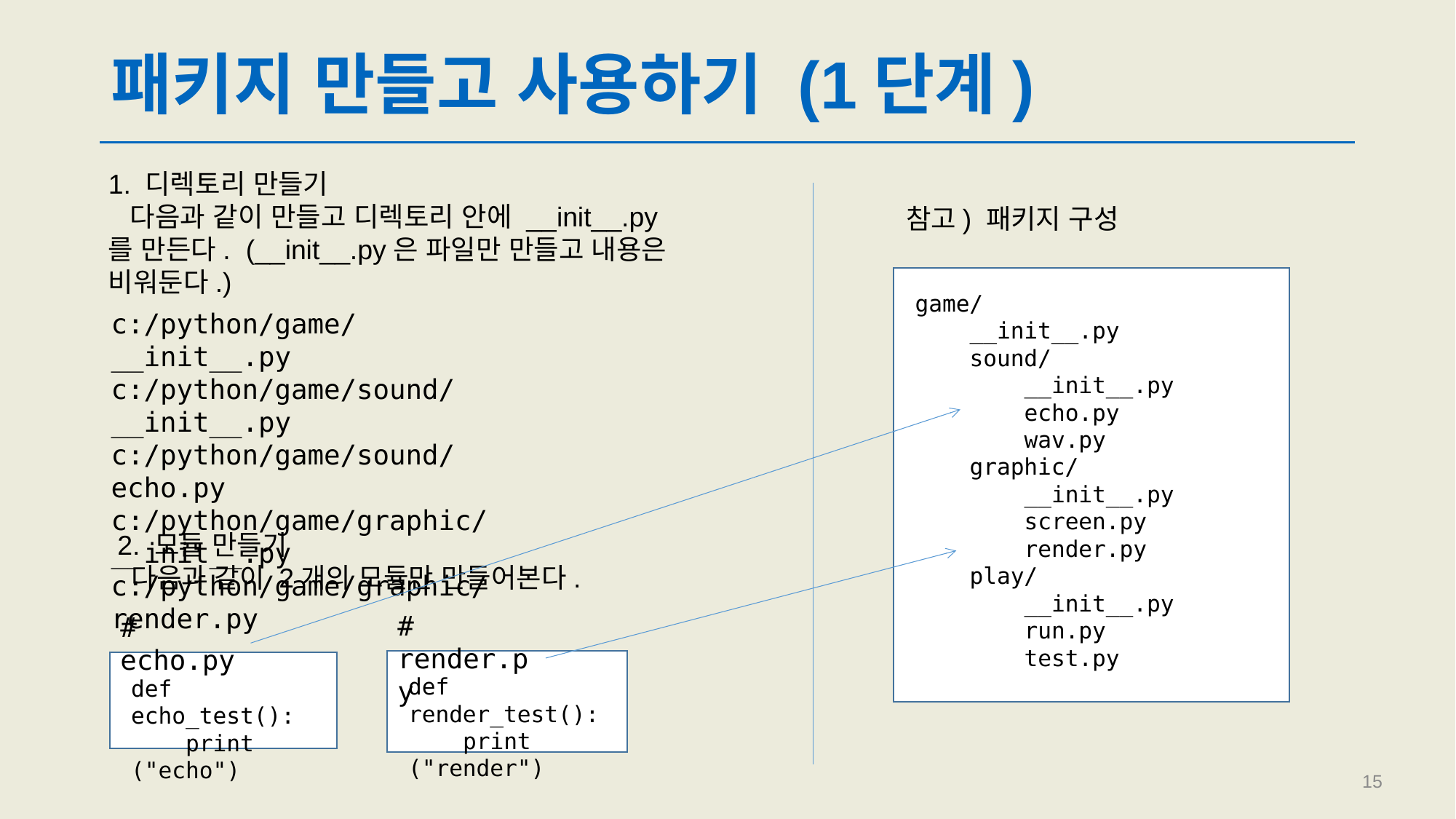

# 패키지 만들고 사용하기 (1단계)
1. 디렉토리 만들기
  다음과 같이 만들고 디렉토리 안에 __init__.py를 만든다.  (__init__.py은 파일만 만들고 내용은 비워둔다.)
참고) 패키지 구성
game/
    __init__.py
    sound/
        __init__.py
        echo.py
        wav.py
    graphic/
        __init__.py
        screen.py
        render.py
    play/
        __init__.py
        run.py
        test.py
c:/python/game/__init__.py
c:/python/game/sound/__init__.py
c:/python/game/sound/echo.py
c:/python/game/graphic/__init__.py
c:/python/game/graphic/render.py
2. 모듈 만들기
 다음과 같이 2개의 모듈만 만들어본다.
# render.py
# echo.py
def render_test():
    print ("render")
def echo_test():
    print ("echo")
15